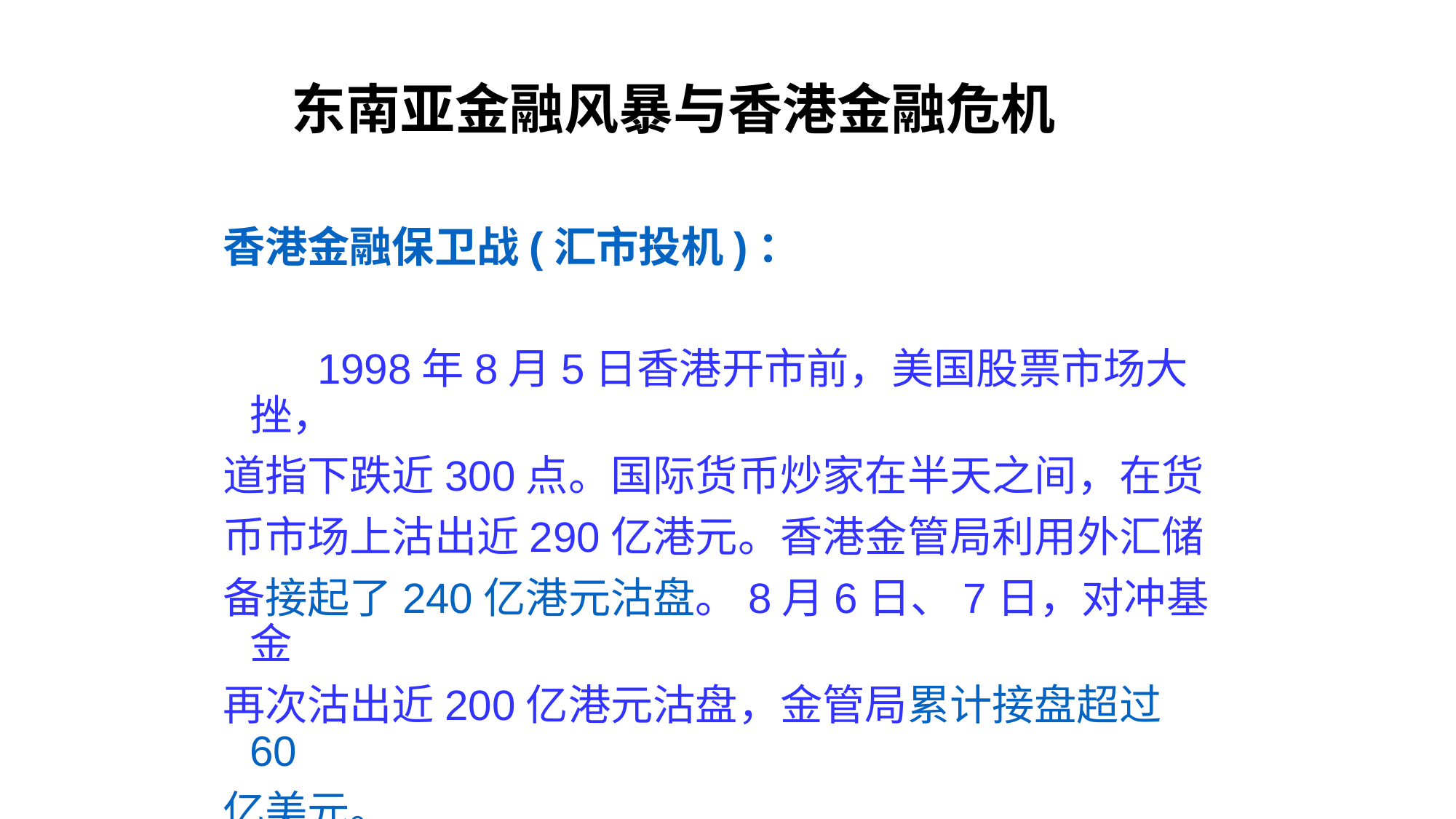

东南亚金融风暴与香港金融危机
香港金融保卫战(汇市投机)：

        1998年8月5日香港开市前，美国股票市场大挫，
道指下跌近300点。国际货币炒家在半天之间，在货
币市场上沽出近290亿港元。香港金管局利用外汇储
备接起了240亿港元沽盘。8月6日、7日，对冲基金
再次沽出近200亿港元沽盘，金管局累计接盘超过60
亿美元。